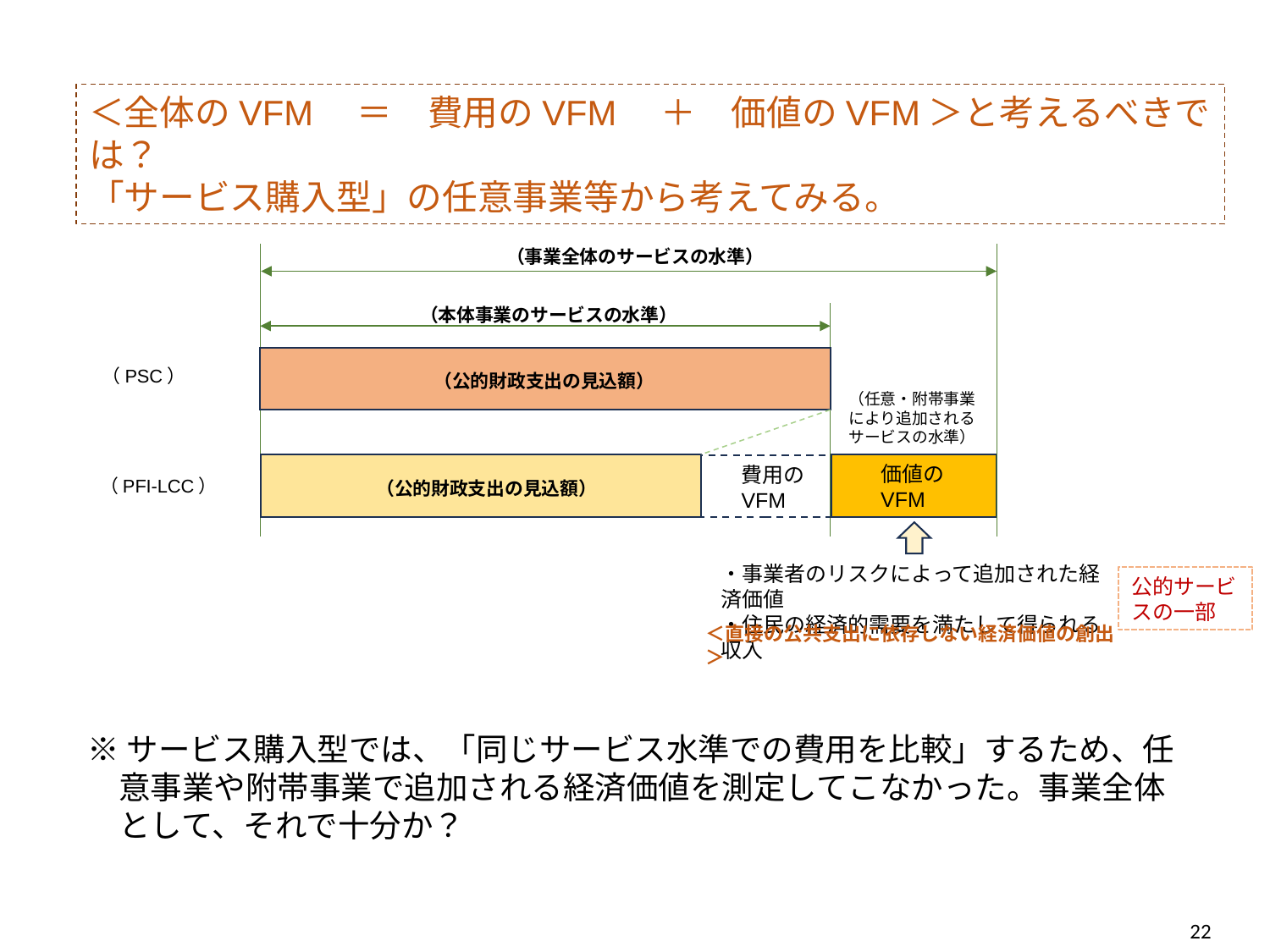

＜全体のVFM　＝　費用のVFM　＋　価値のVFM＞と考えるべきでは？
「サービス購入型」の任意事業等から考えてみる。
（事業全体のサービスの水準）
（本体事業のサービスの水準）

（PSC）
（公的財政支出の見込額）
（任意・附帯事業により追加されるサービスの水準）
価値のVFM

費用のVFM
（PFI-LCC）
（公的財政支出の見込額）

・事業者のリスクによって追加された経済価値
・住民の経済的需要を満たして得られる収入
公的サービスの一部
＜直接の公共支出に依存しない経済価値の創出＞
※サービス購入型では、「同じサービス水準での費用を比較」するため、任意事業や附帯事業で追加される経済価値を測定してこなかった。事業全体として、それで十分か？
22